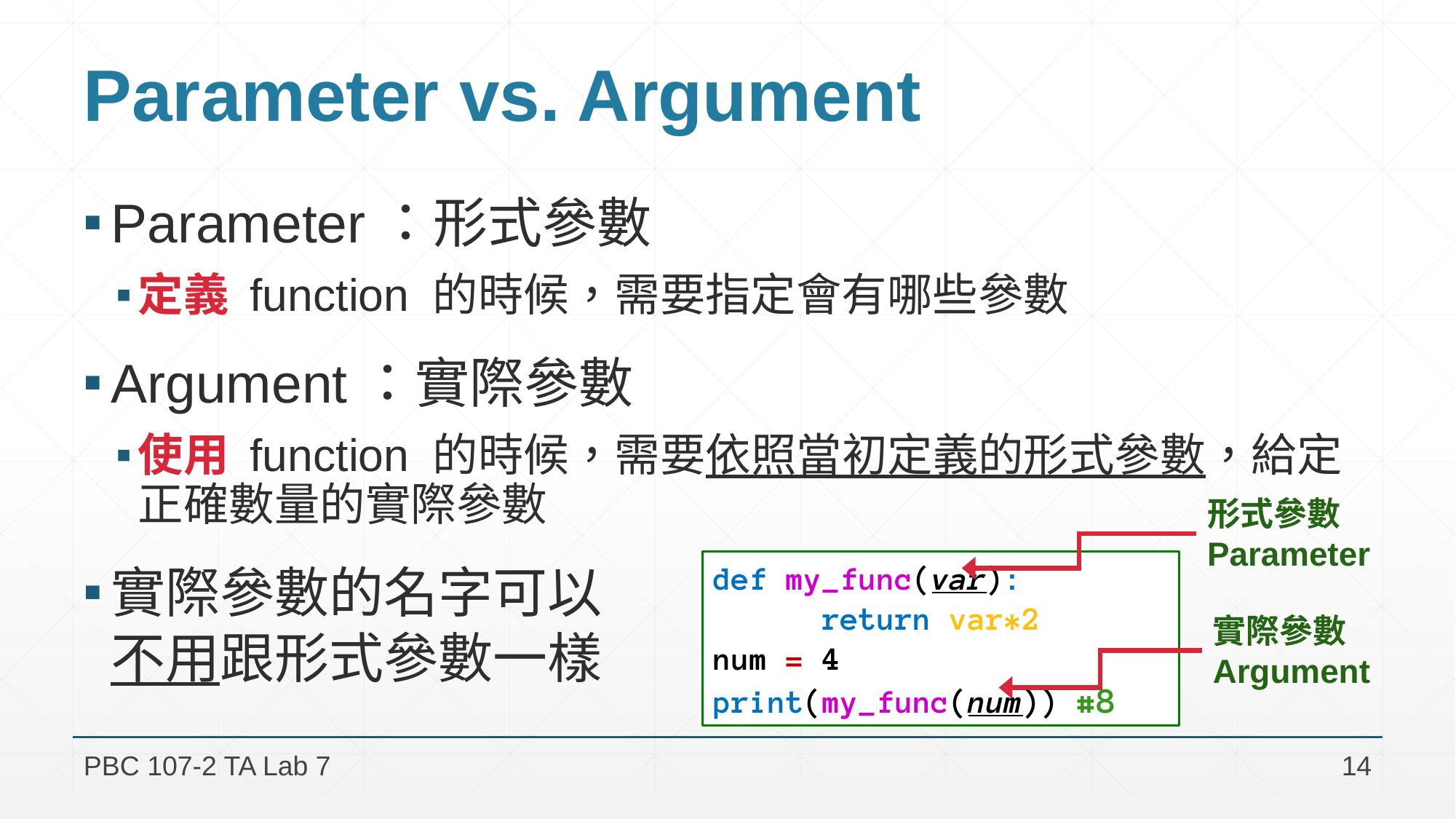

# Parameter vs. Argument
Parameter：形式參數
定義 function 的時候，需要指定會有哪些參數
Argument：實際參數
使用 function 的時候，需要依照當初定義的形式參數，給定正確數量的實際參數
實際參數的名字可以
不用跟形式參數一樣
形式參數
Parameter
def my_func(var):
	return var*2
num = 4
print(my_func(num)) #8
實際參數
Argument
PBC 107-2 TA Lab 7
14